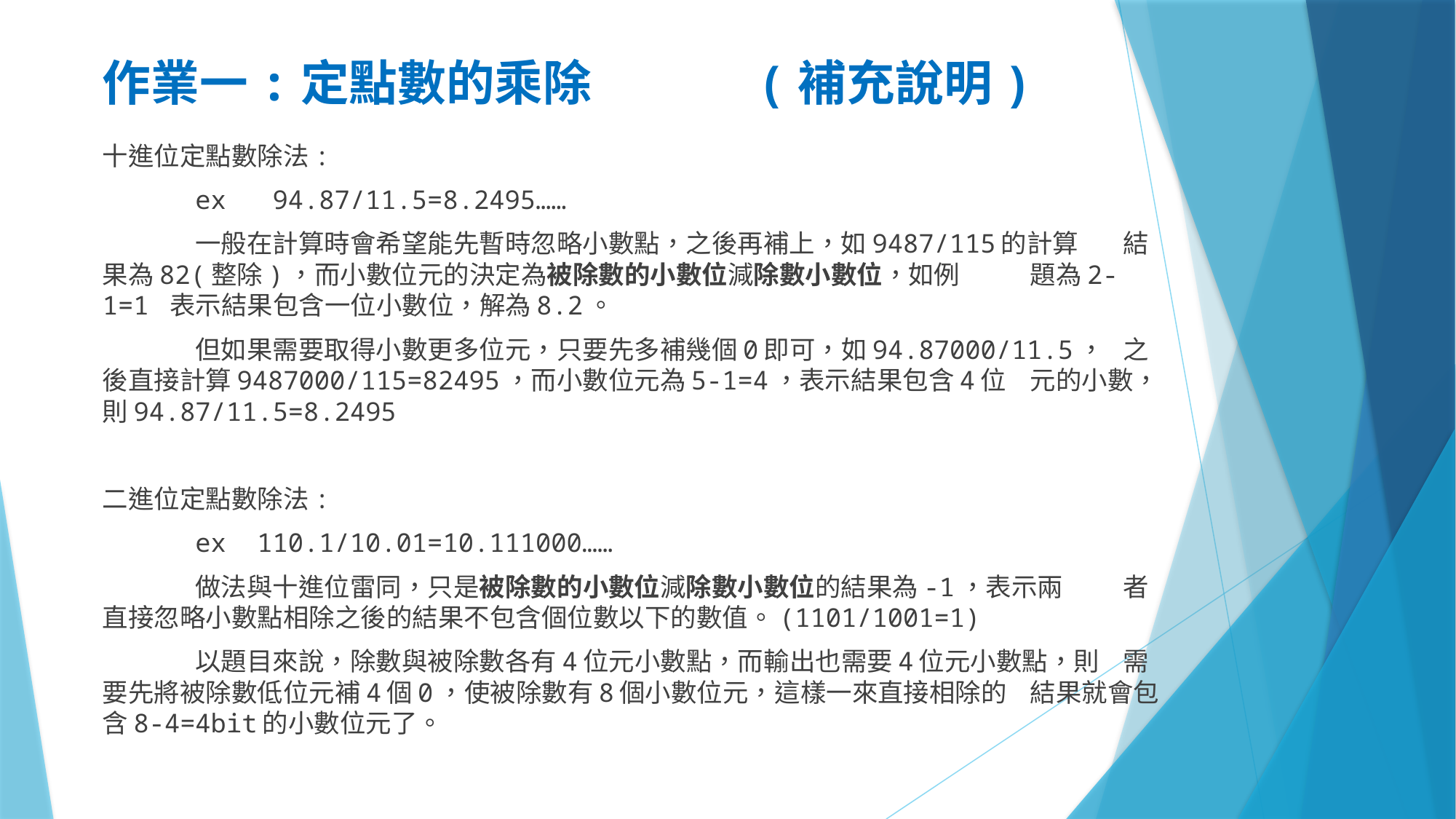

# 作業一:定點數的乘除		(補充說明)
十進位定點數除法:
	ex   94.87/11.5=8.2495……
	一般在計算時會希望能先暫時忽略小數點，之後再補上，如9487/115的計算	結果為82(整除)，而小數位元的決定為被除數的小數位減除數小數位，如例	題為2-1=1 表示結果包含一位小數位，解為8.2。
	但如果需要取得小數更多位元，只要先多補幾個0即可，如94.87000/11.5，	之後直接計算9487000/115=82495，而小數位元為5-1=4，表示結果包含4位	元的小數，則94.87/11.5=8.2495

二進位定點數除法:
	ex  110.1/10.01=10.111000……
	做法與十進位雷同，只是被除數的小數位減除數小數位的結果為-1，表示兩	者直接忽略小數點相除之後的結果不包含個位數以下的數值。(1101/1001=1)
	以題目來說，除數與被除數各有4位元小數點，而輸出也需要4位元小數點，則	需要先將被除數低位元補4個0，使被除數有8個小數位元，這樣一來直接相除的	結果就會包含8-4=4bit的小數位元了。